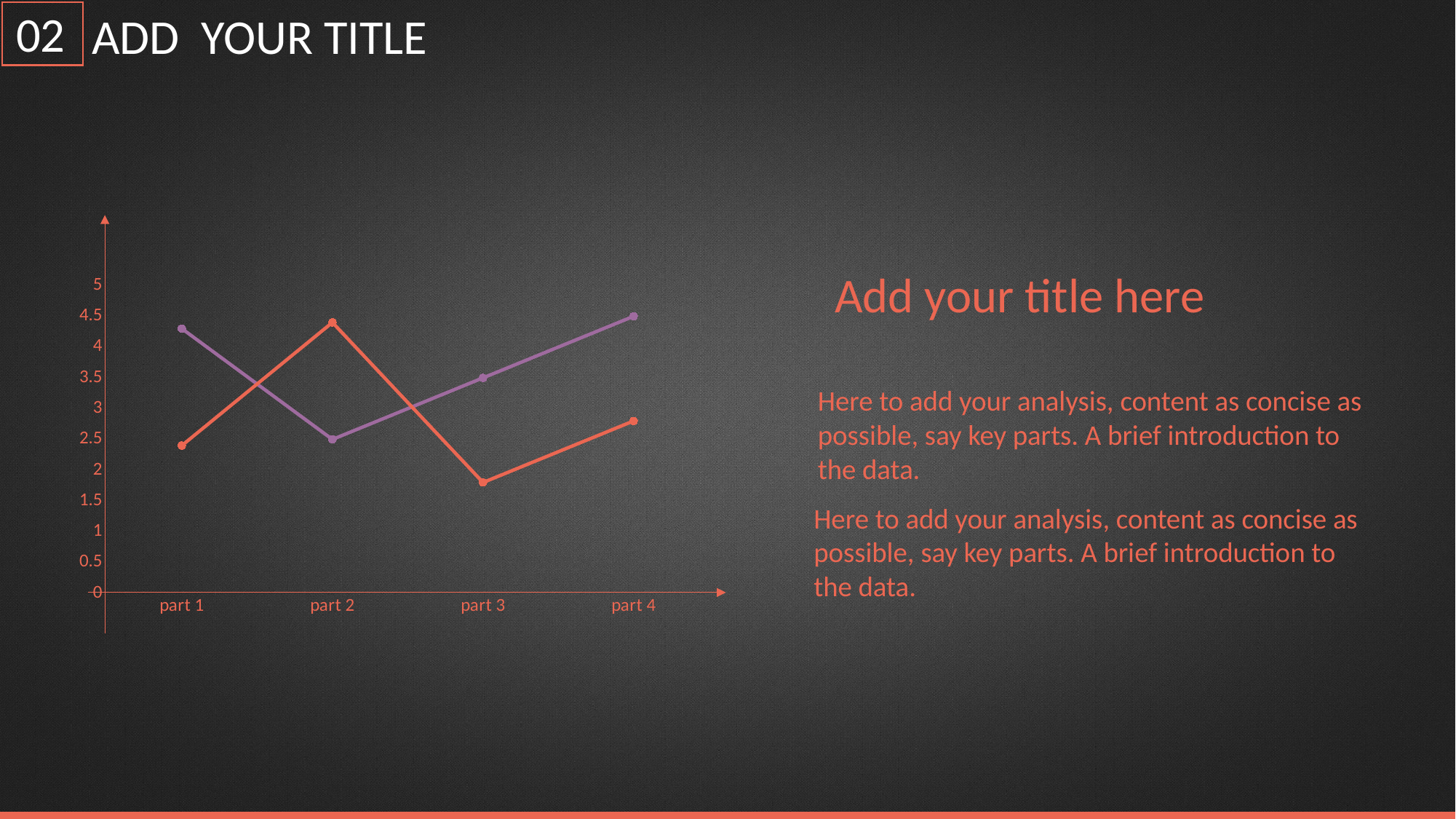

02
ADD  YOUR TITLE

### Chart

| Category | 系列 1 | 系列 2 |
|---|---|---|
| part 1 | 4.3 | 2.4 |
| part 2 | 2.5 | 4.4 |
| part 3 | 3.5 | 1.8 |
| part 4 | 4.5 | 2.8 |
Add your title here
Here to add your analysis, content as concise as possible, say key parts. A brief introduction to the data.
Here to add your analysis, content as concise as possible, say key parts. A brief introduction to the data.